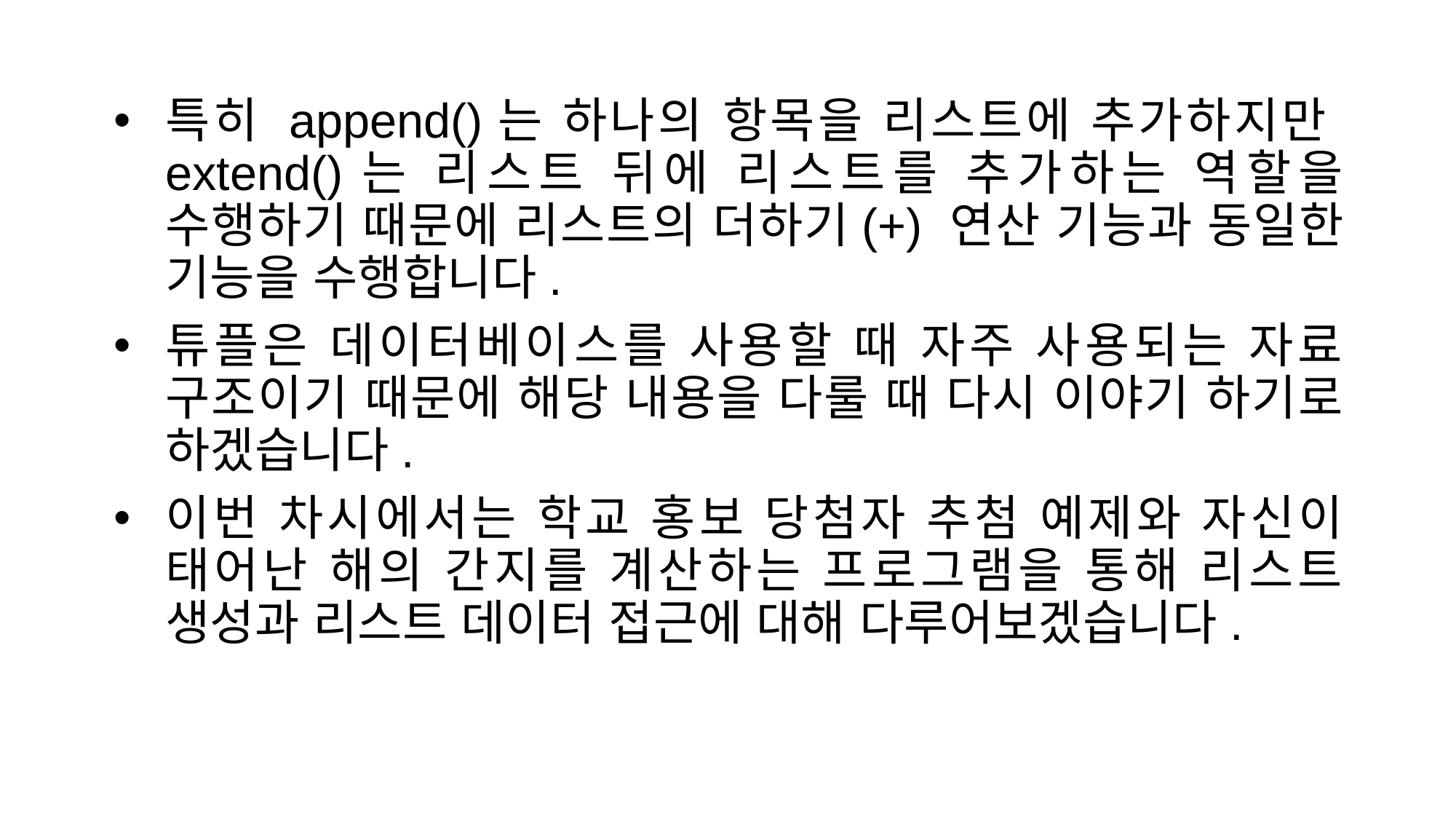

특히 append()는 하나의 항목을 리스트에 추가하지만  extend()는 리스트 뒤에 리스트를 추가하는 역할을 수행하기 때문에 리스트의 더하기(+) 연산 기능과 동일한 기능을 수행합니다.
튜플은 데이터베이스를 사용할 때 자주 사용되는 자료 구조이기 때문에 해당 내용을 다룰 때 다시 이야기 하기로 하겠습니다.
이번 차시에서는 학교 홍보 당첨자 추첨 예제와 자신이 태어난 해의 간지를 계산하는 프로그램을 통해 리스트 생성과 리스트 데이터 접근에 대해 다루어보겠습니다.